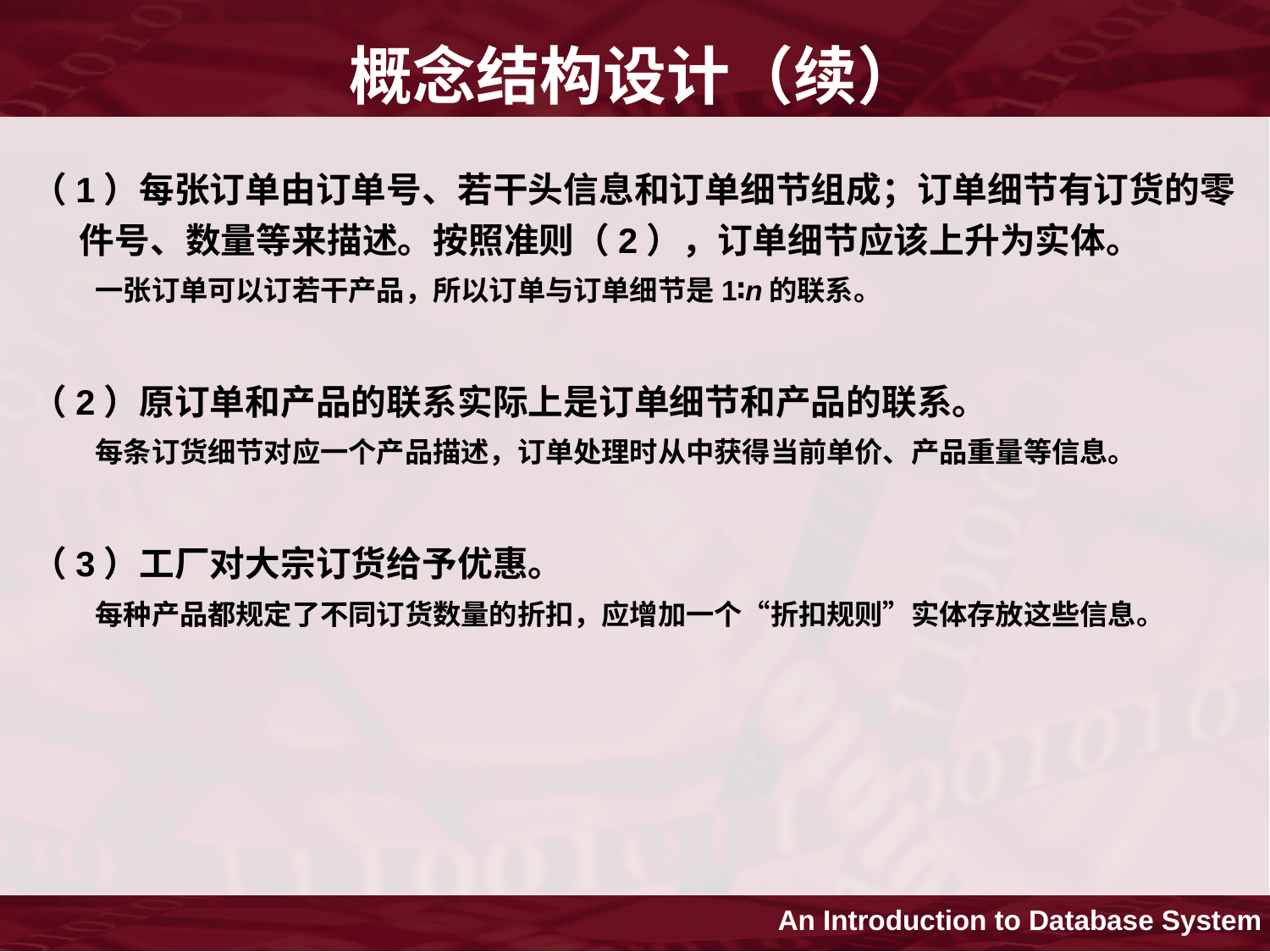

# 概念结构设计（续）
（1）每张订单由订单号、若干头信息和订单细节组成；订单细节有订货的零件号、数量等来描述。按照准则（2），订单细节应该上升为实体。
一张订单可以订若干产品，所以订单与订单细节是1∶n的联系。

（2）原订单和产品的联系实际上是订单细节和产品的联系。
每条订货细节对应一个产品描述，订单处理时从中获得当前单价、产品重量等信息。

（3）工厂对大宗订货给予优惠。
每种产品都规定了不同订货数量的折扣，应增加一个“折扣规则”实体存放这些信息。